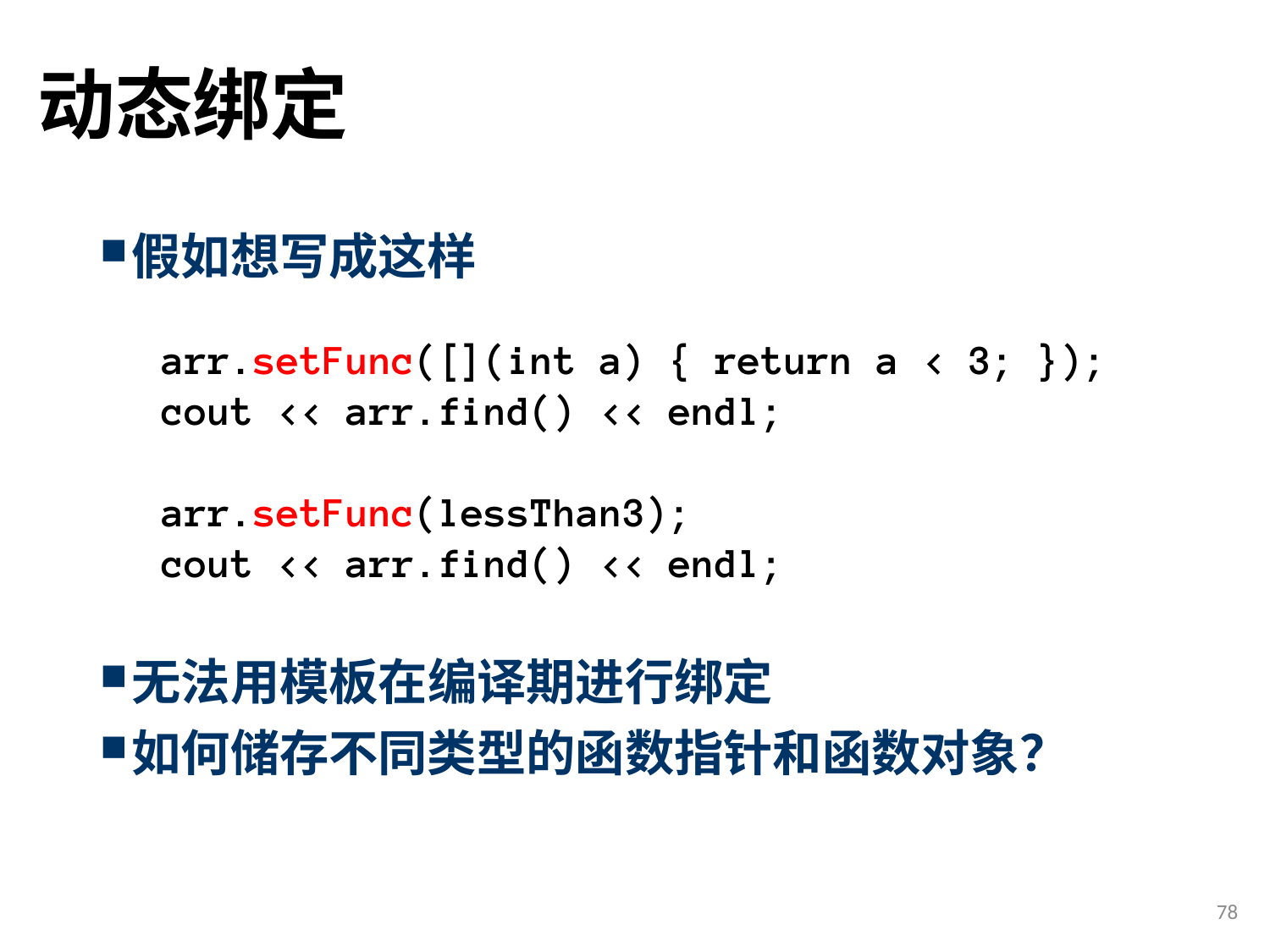

# 动态绑定
假如想写成这样

无法用模板在编译期进行绑定
如何储存不同类型的函数指针和函数对象？
arr.setFunc([](int a) { return a < 3; });
cout << arr.find() << endl;

arr.setFunc(lessThan3);
cout << arr.find() << endl;
78